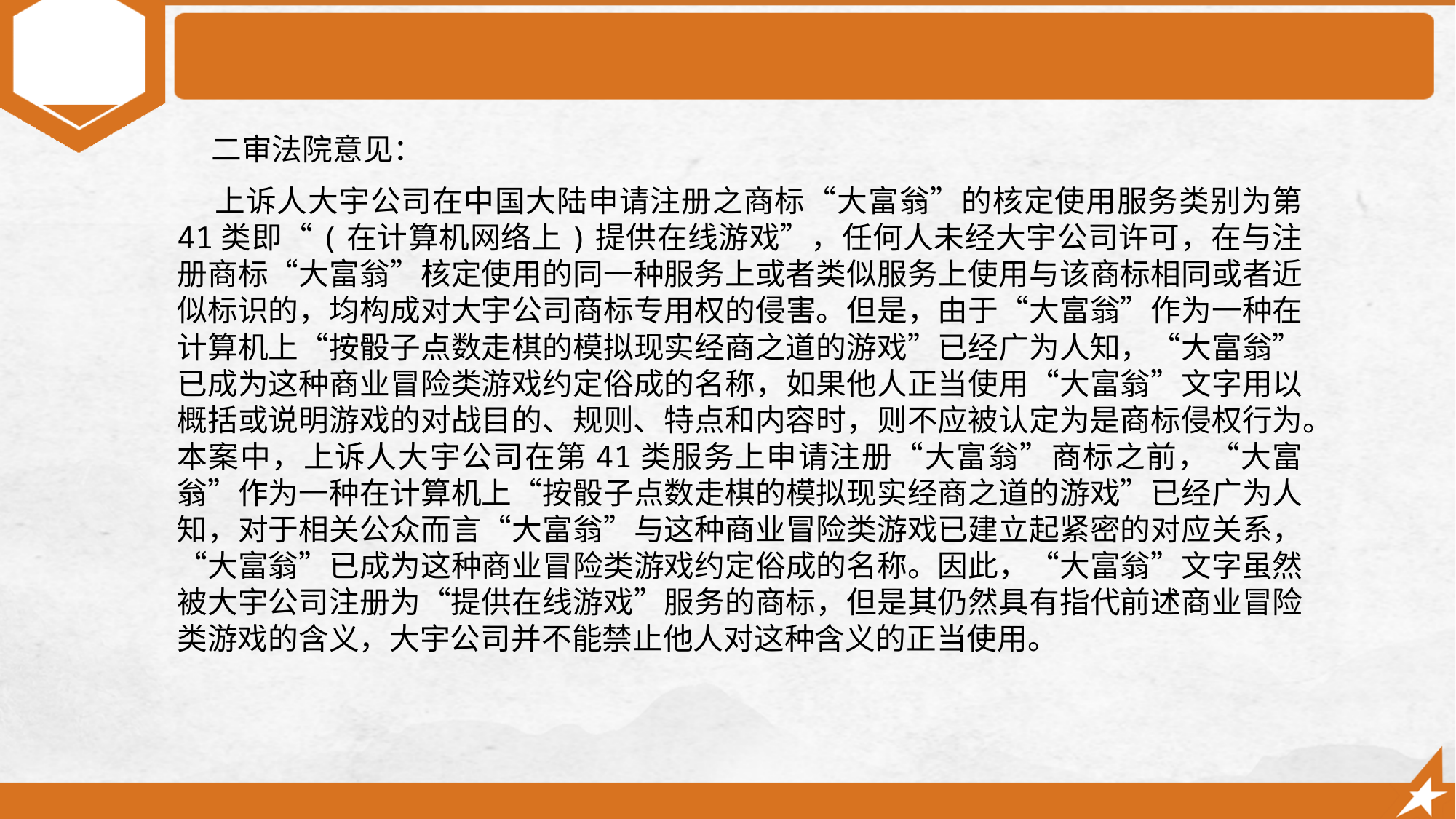

二审法院意见：
    上诉人大宇公司在中国大陆申请注册之商标“大富翁”的核定使用服务类别为第 41类即“(在计算机网络上)提供在线游戏”，任何人未经大宇公司许可，在与注册商标“大富翁”核定使用的同一种服务上或者类似服务上使用与该商标相同或者近似标识的，均构成对大宇公司商标专用权的侵害。但是，由于“大富翁”作为一种在计算机上“按骰子点数走棋的模拟现实经商之道的游戏”已经广为人知，“大富翁”已成为这种商业冒险类游戏约定俗成的名称，如果他人正当使用“大富翁”文字用以概括或说明游戏的对战目的、规则、特点和内容时，则不应被认定为是商标侵权行为。本案中，上诉人大宇公司在第41类服务上申请注册“大富翁”商标之前，“大富翁”作为一种在计算机上“按骰子点数走棋的模拟现实经商之道的游戏”已经广为人知，对于相关公众而言“大富翁”与这种商业冒险类游戏已建立起紧密的对应关系，“大富翁”已成为这种商业冒险类游戏约定俗成的名称。因此，“大富翁”文字虽然被大宇公司注册为“提供在线游戏”服务的商标，但是其仍然具有指代前述商业冒险类游戏的含义，大宇公司并不能禁止他人对这种含义的正当使用。